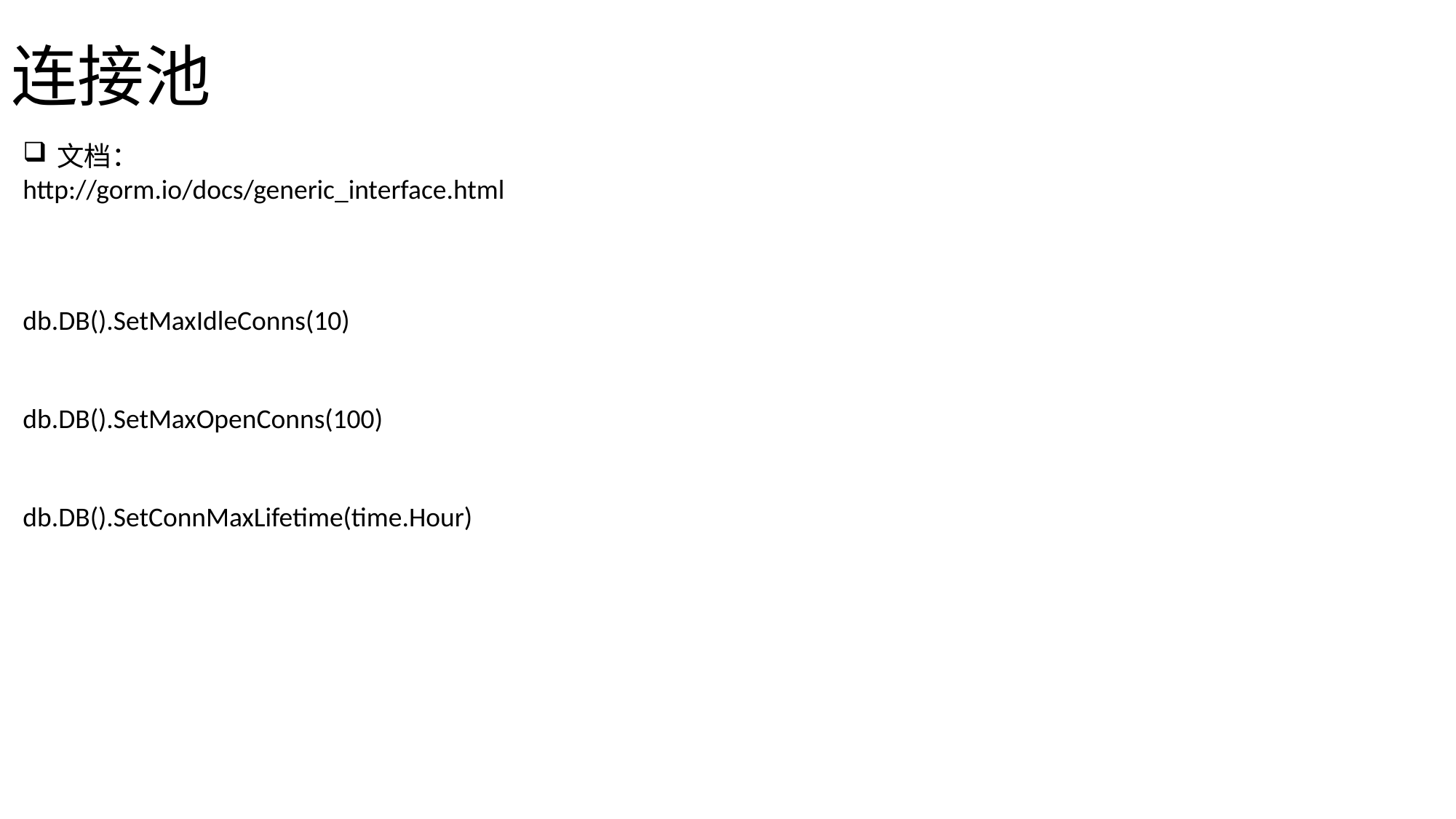

# 连接池
文档：
http://gorm.io/docs/generic_interface.html

db.DB().SetMaxIdleConns(10)

db.DB().SetMaxOpenConns(100)

db.DB().SetConnMaxLifetime(time.Hour)